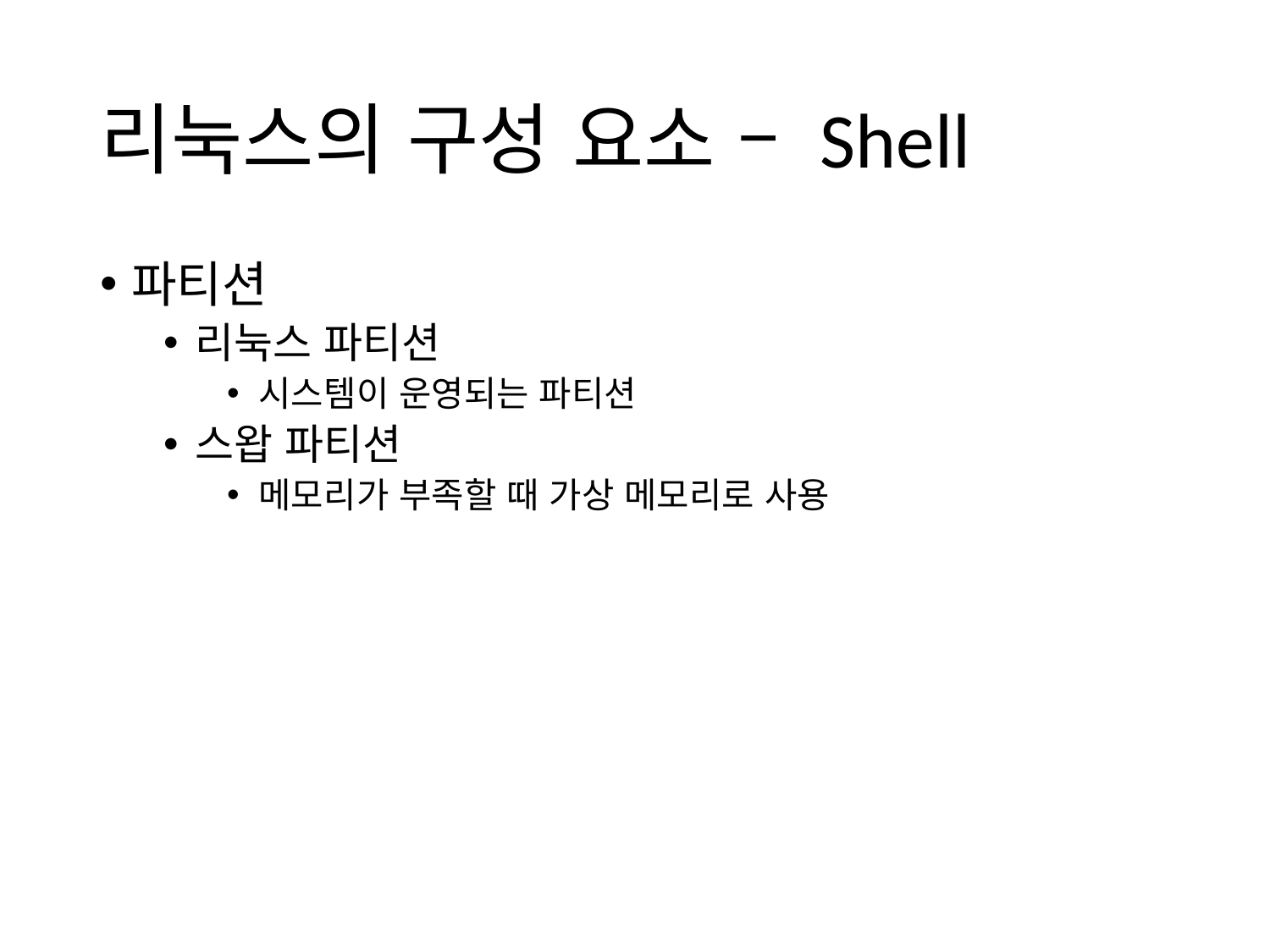

# 리눅스의 구성 요소 – Shell
파티션
리눅스 파티션
시스템이 운영되는 파티션
스왑 파티션
메모리가 부족할 때 가상 메모리로 사용